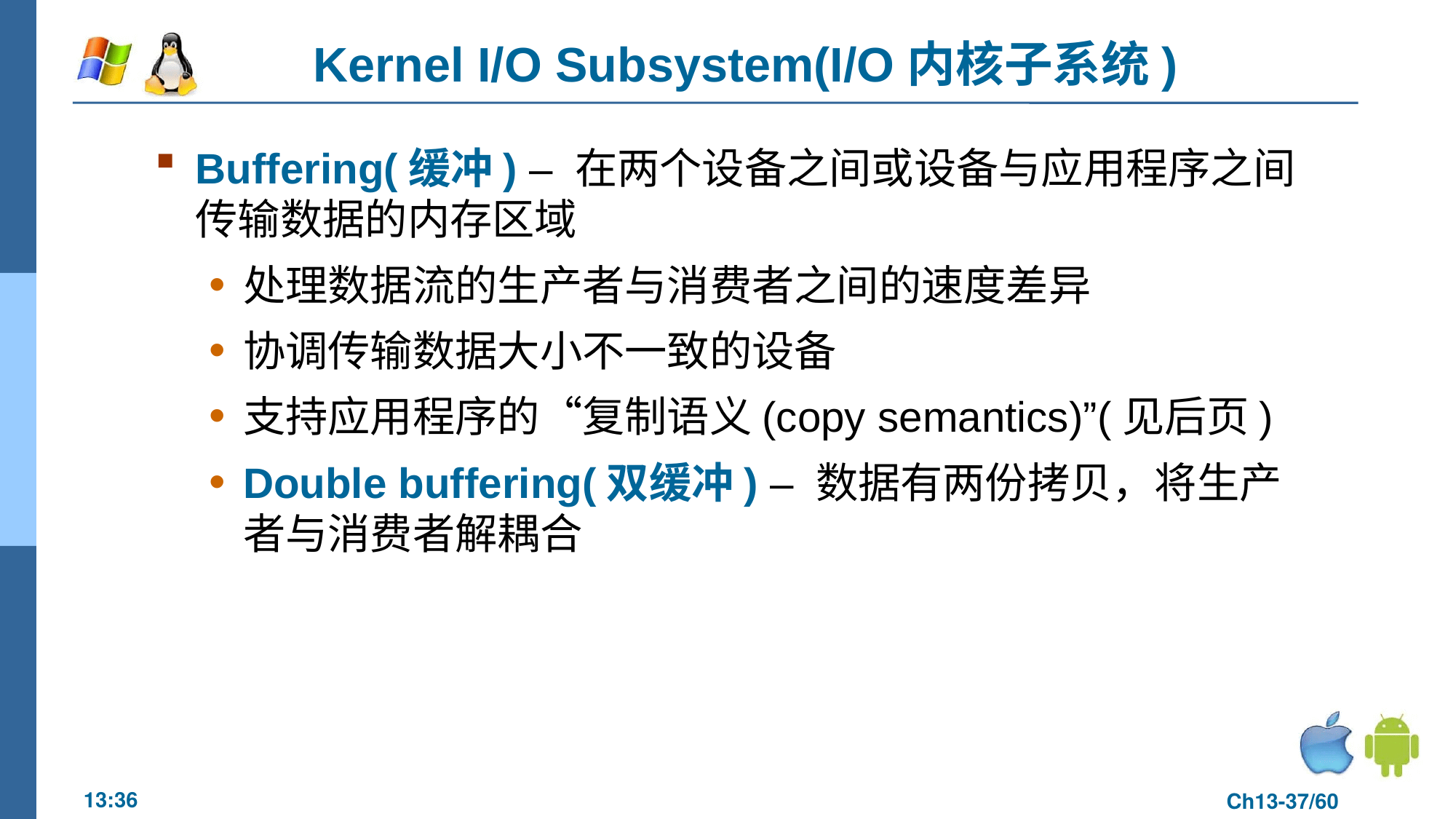

# Kernel I/O Subsystem(I/O内核子系统)
Buffering(缓冲) – 在两个设备之间或设备与应用程序之间传输数据的内存区域
处理数据流的生产者与消费者之间的速度差异
协调传输数据大小不一致的设备
支持应用程序的“复制语义(copy semantics)”(见后页)
Double buffering(双缓冲) – 数据有两份拷贝，将生产者与消费者解耦合